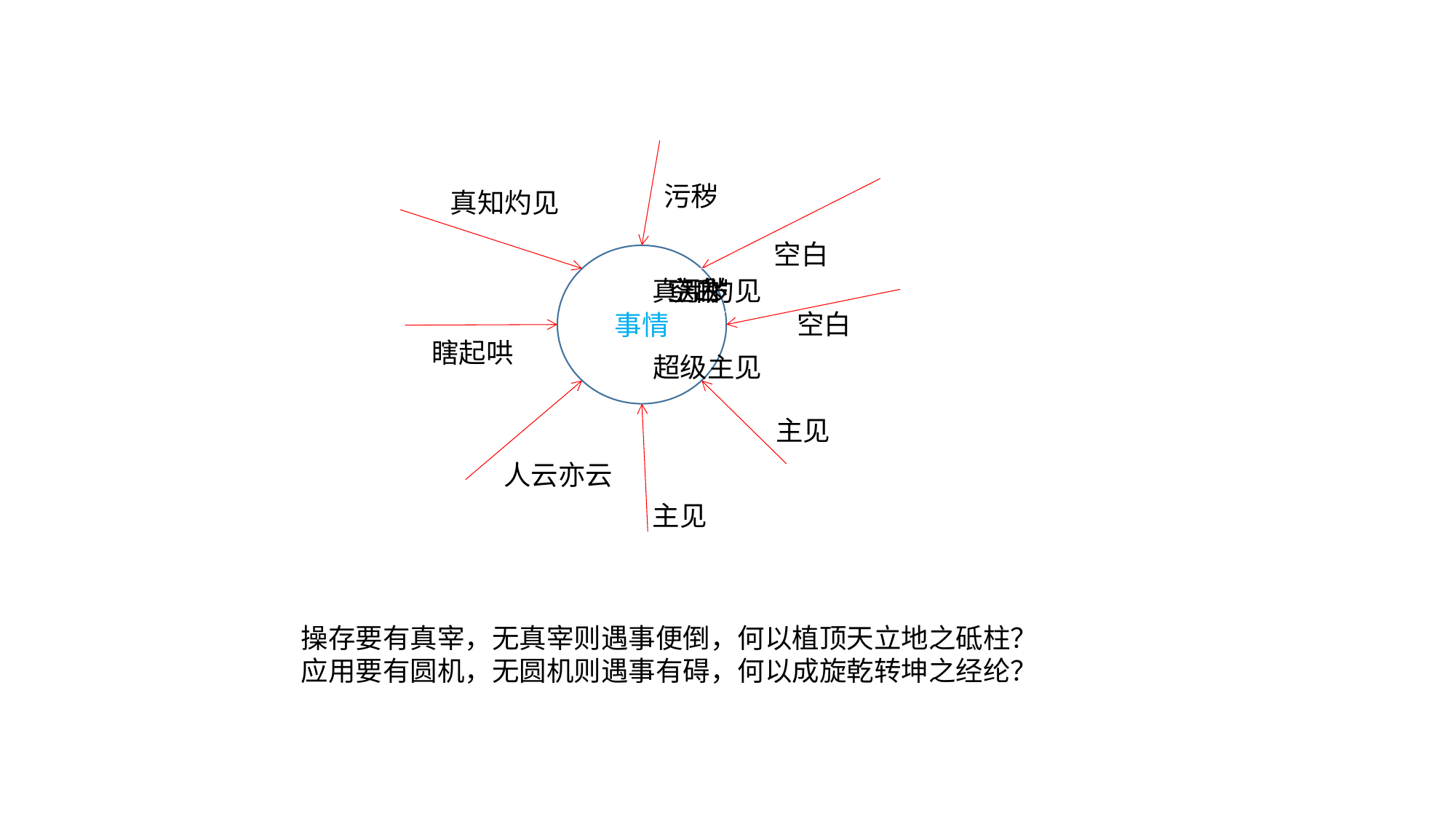

污秽
真知灼见
空白
事情
真知灼见
空白
污秽
空白
瞎起哄
超级主见
主见
人云亦云
主见
操存要有真宰，无真宰则遇事便倒，何以植顶天立地之砥柱？应用要有圆机，无圆机则遇事有碍，何以成旋乾转坤之经纶？